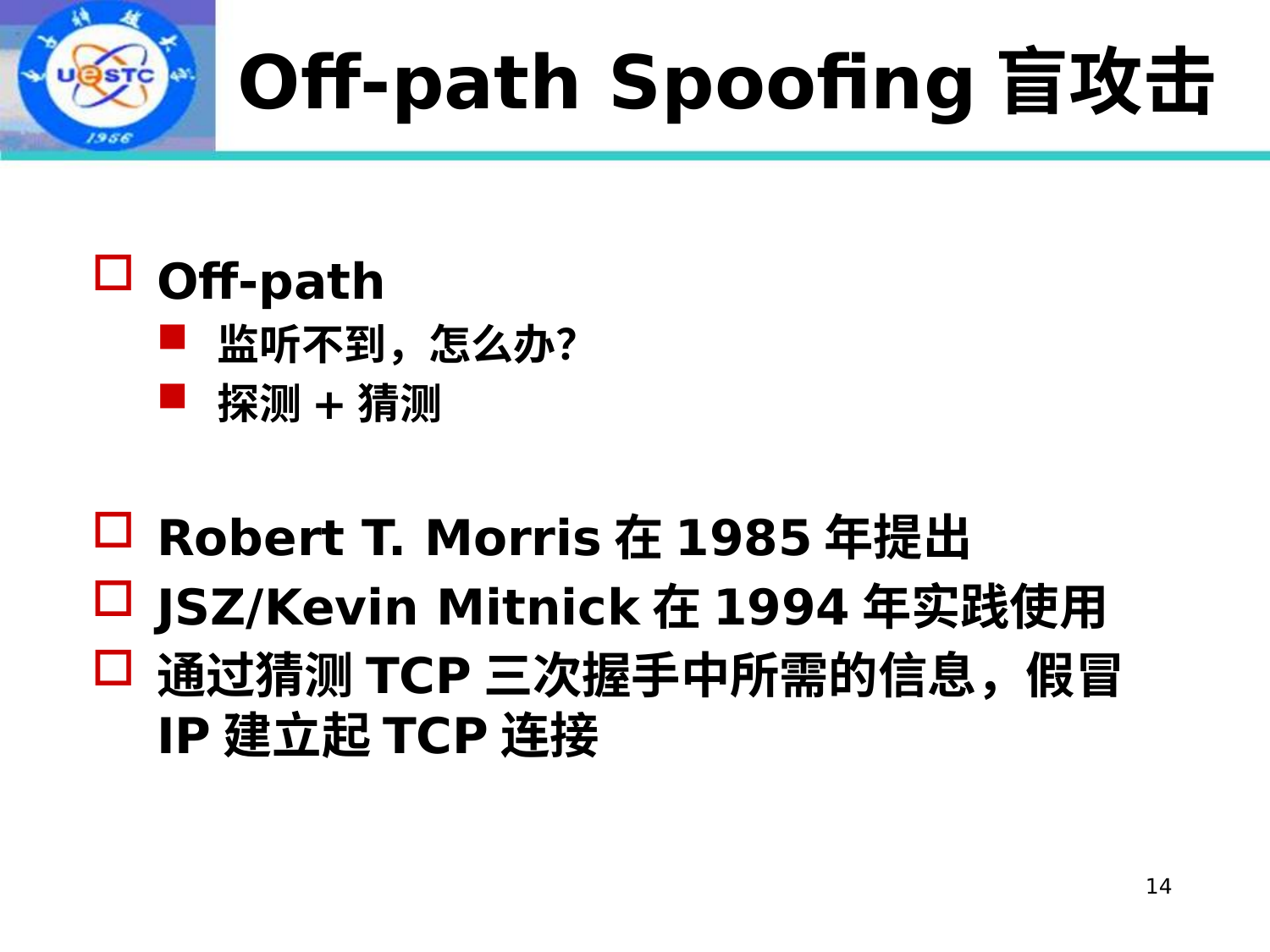

# Off-path Spoofing盲攻击
Off-path
监听不到，怎么办？
探测+猜测

Robert T. Morris在1985年提出
JSZ/Kevin Mitnick在1994年实践使用
通过猜测TCP三次握手中所需的信息，假冒IP建立起TCP连接
14